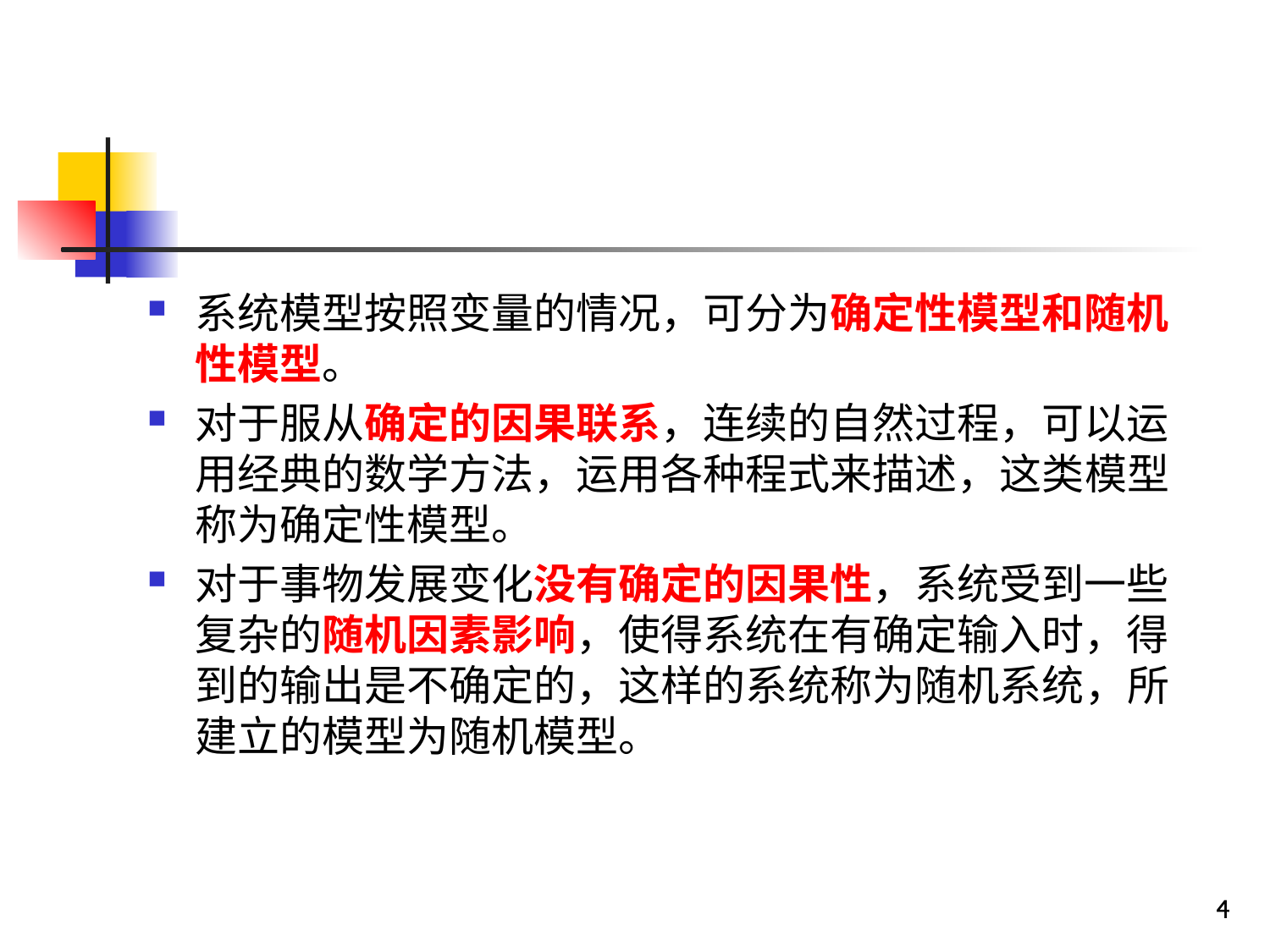

#
系统模型按照变量的情况，可分为确定性模型和随机性模型。
对于服从确定的因果联系，连续的自然过程，可以运用经典的数学方法，运用各种程式来描述，这类模型称为确定性模型。
对于事物发展变化没有确定的因果性，系统受到一些复杂的随机因素影响，使得系统在有确定输入时，得到的输出是不确定的，这样的系统称为随机系统，所建立的模型为随机模型。
4